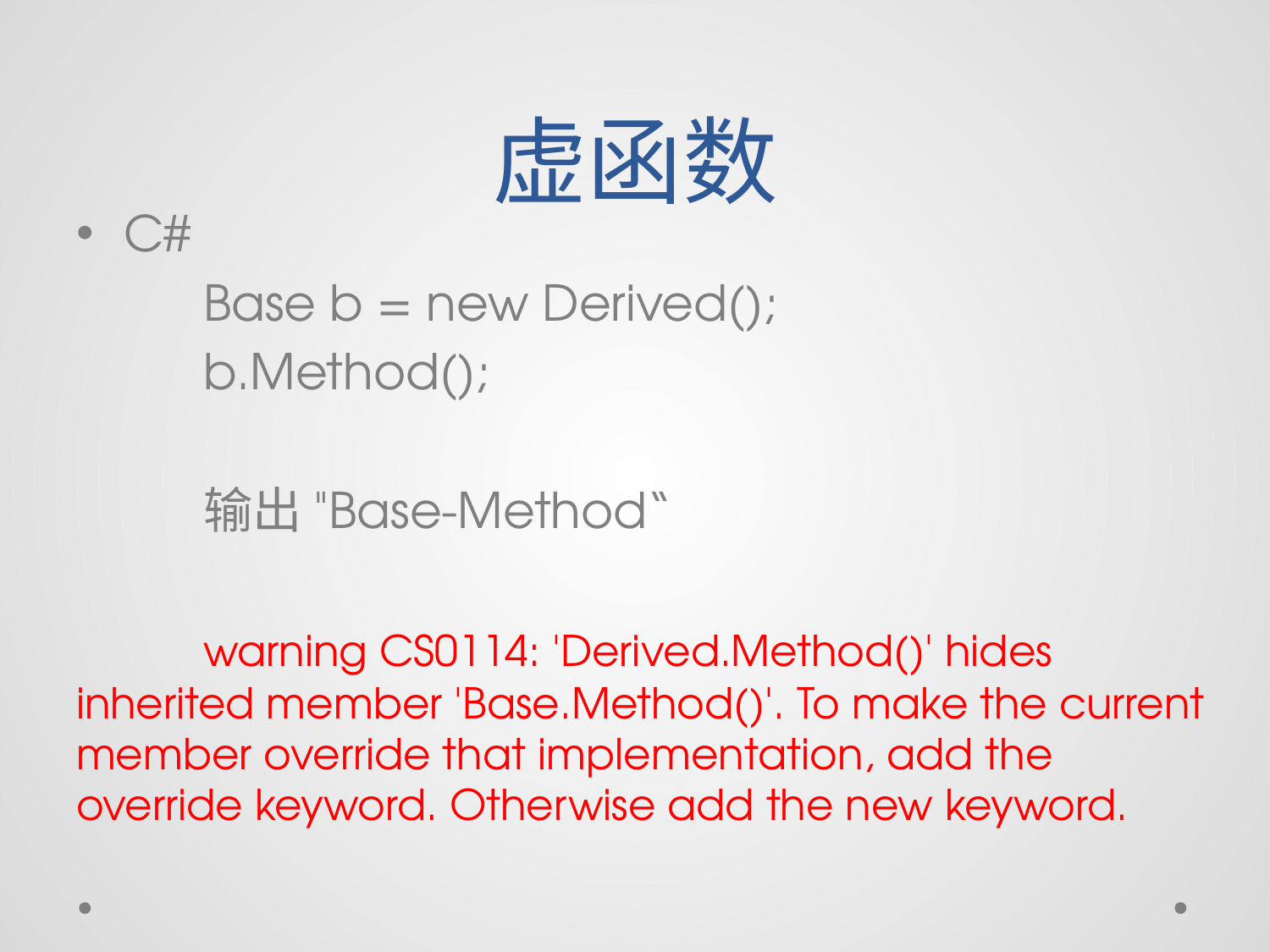

# 虚函数
C#
	Base b = new Derived();
	b.Method();

	输出"Base-Method“

	warning CS0114: 'Derived.Method()' hides inherited member 'Base.Method()'. To make the current member override that implementation, add the override keyword. Otherwise add the new keyword.